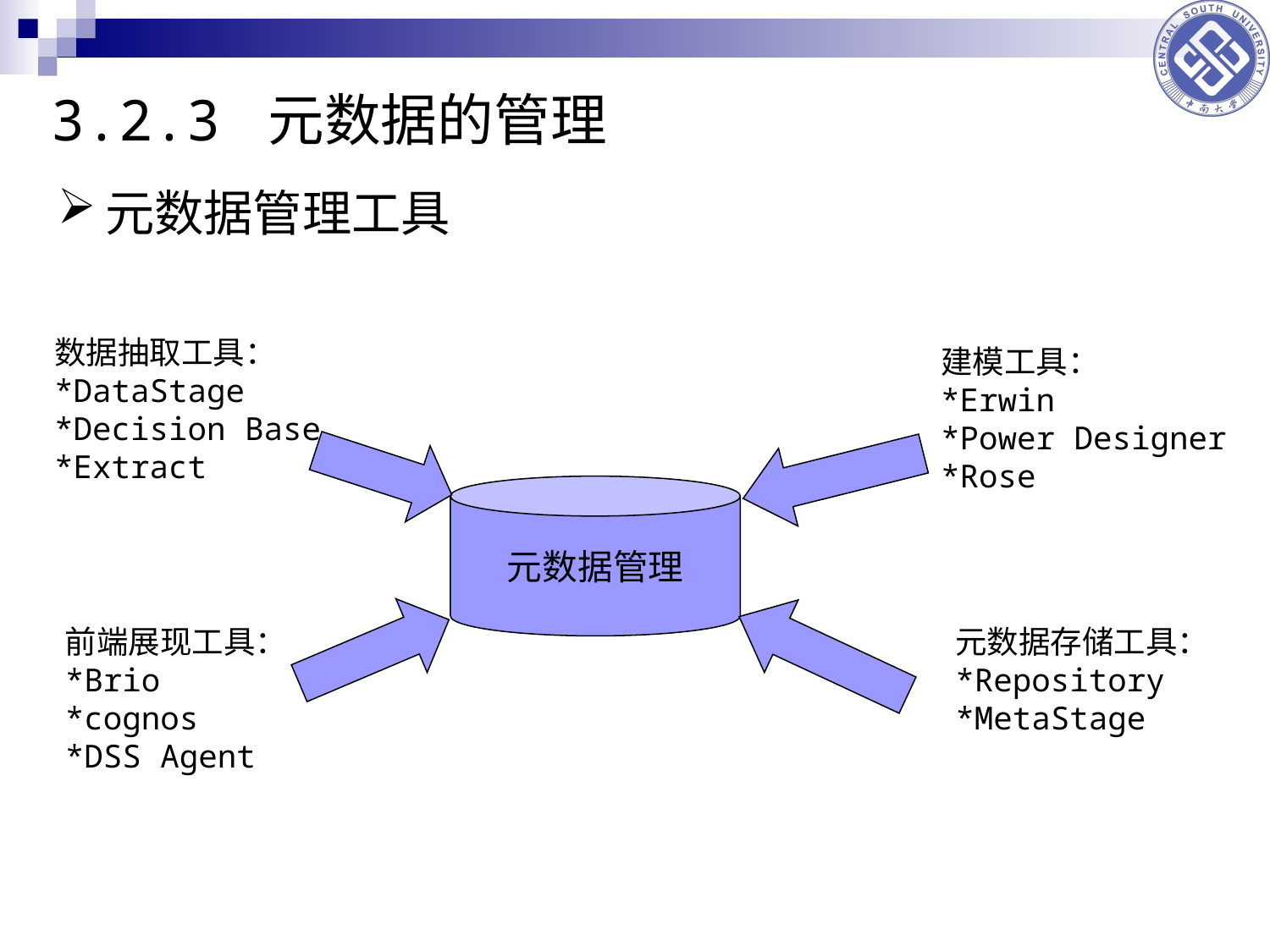

3.2.3 元数据的管理
元数据管理工具
数据抽取工具：
*DataStage
*Decision Base
*Extract
建模工具：
*Erwin
*Power Designer
*Rose

元数据管理

前端展现工具：
*Brio
*cognos
*DSS Agent

元数据存储工具：
*Repository
*MetaStage